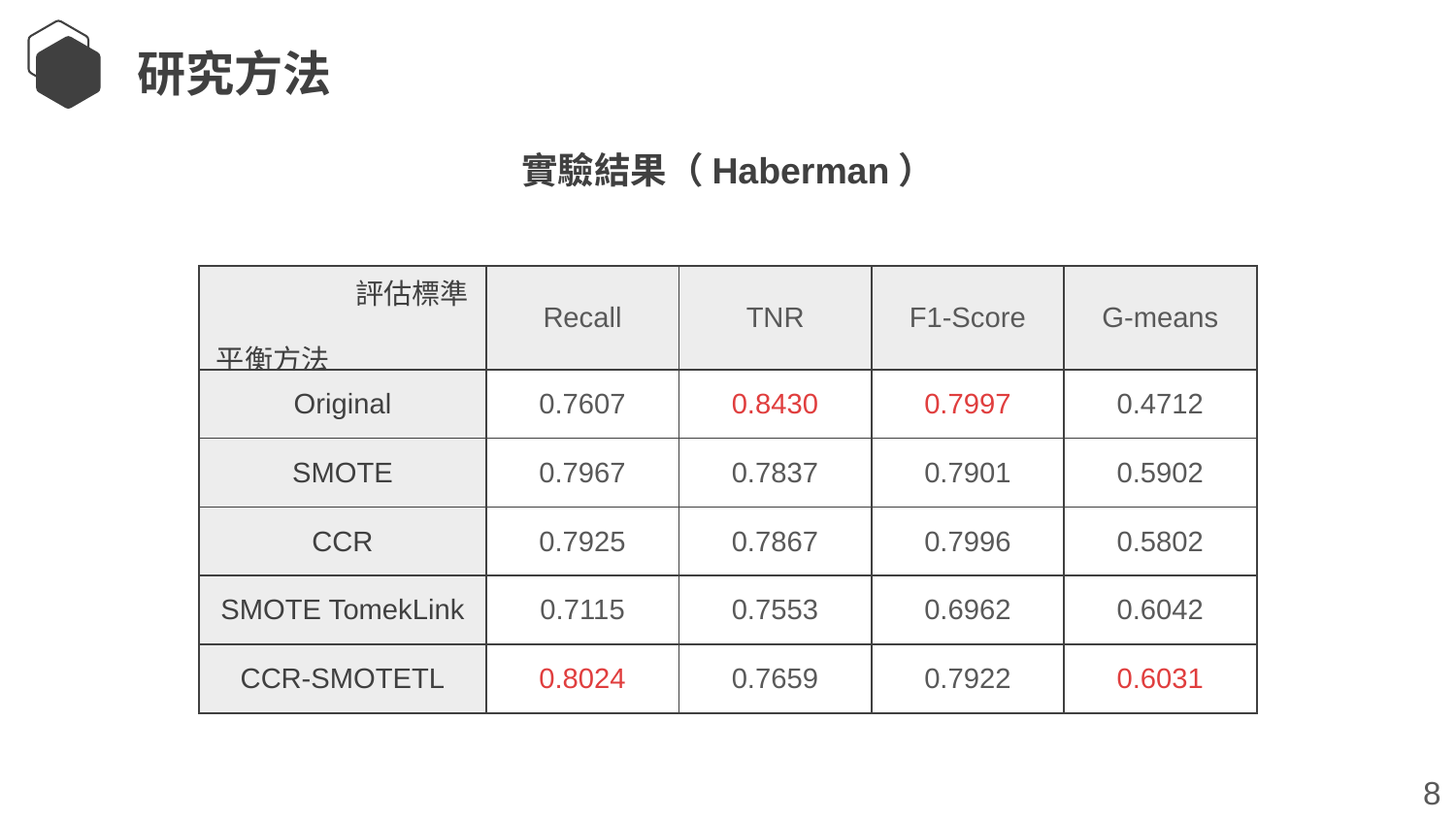

研究方法
實驗結果（Haberman）
| 評估標準 平衡方法 | Recall | TNR | F1-Score | G-means |
| --- | --- | --- | --- | --- |
| Original | 0.7607 | 0.8430 | 0.7997 | 0.4712 |
| SMOTE | 0.7967 | 0.7837 | 0.7901 | 0.5902 |
| CCR | 0.7925 | 0.7867 | 0.7996 | 0.5802 |
| SMOTE TomekLink | 0.7115 | 0.7553 | 0.6962 | 0.6042 |
| CCR-SMOTETL | 0.8024 | 0.7659 | 0.7922 | 0.6031 |
8